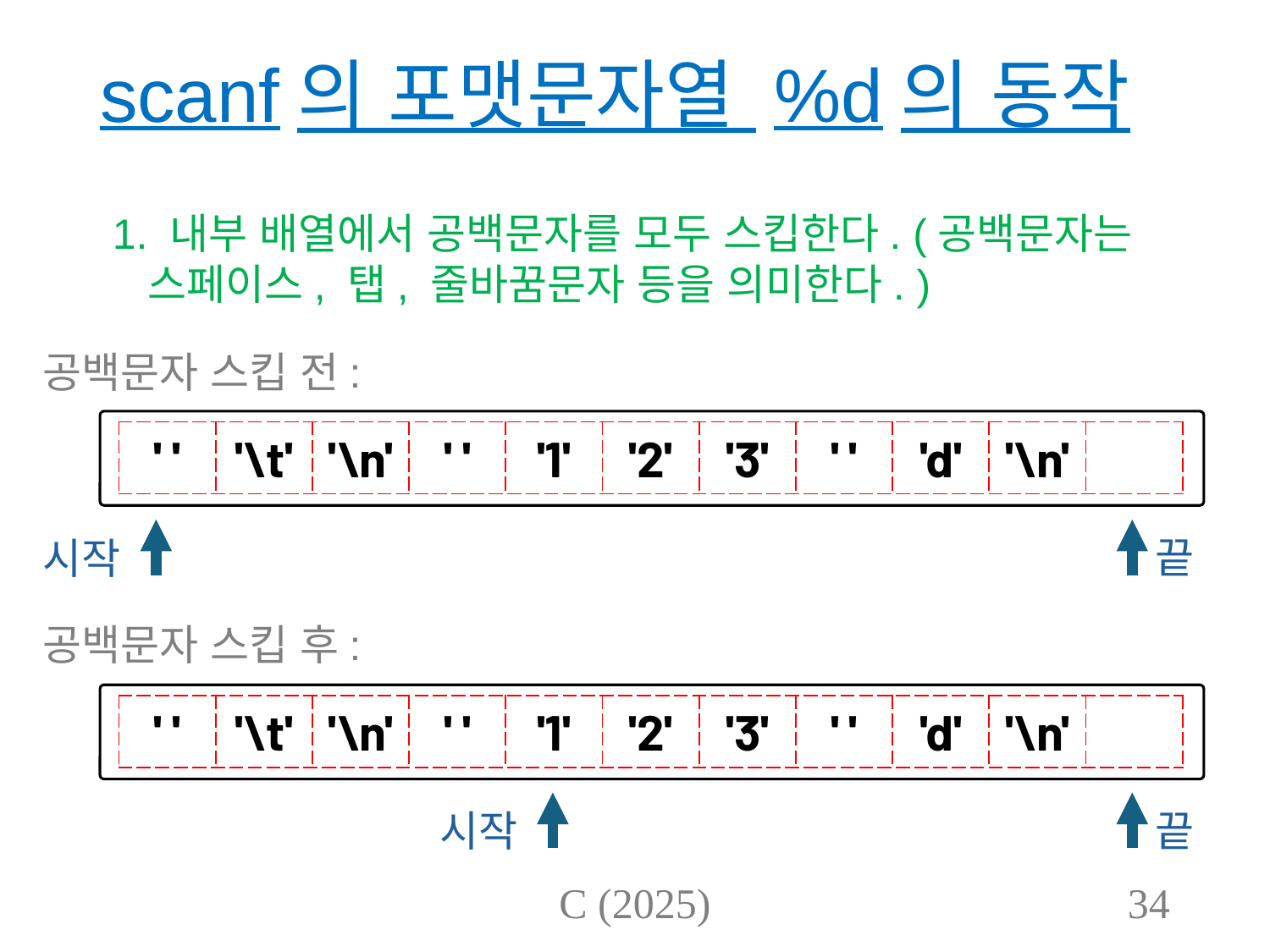

# scanf의 포맷문자열 %d의 동작
1. 내부 배열에서 공백문자를 모두 스킵한다. (공백문자는
   스페이스, 탭, 줄바꿈문자 등을 의미한다. )
공백문자 스킵 전:

| ' ' | '\t' | '\n' | ' ' | '1' | '2' | '3' | ' ' | 'd' | '\n' |  |
| --- | --- | --- | --- | --- | --- | --- | --- | --- | --- | --- |
끝
시작
공백문자 스킵 후:

| ' ' | '\t' | '\n' | ' ' | '1' | '2' | '3' | ' ' | 'd' | '\n' |  |
| --- | --- | --- | --- | --- | --- | --- | --- | --- | --- | --- |
끝
시작
C (2025)
34